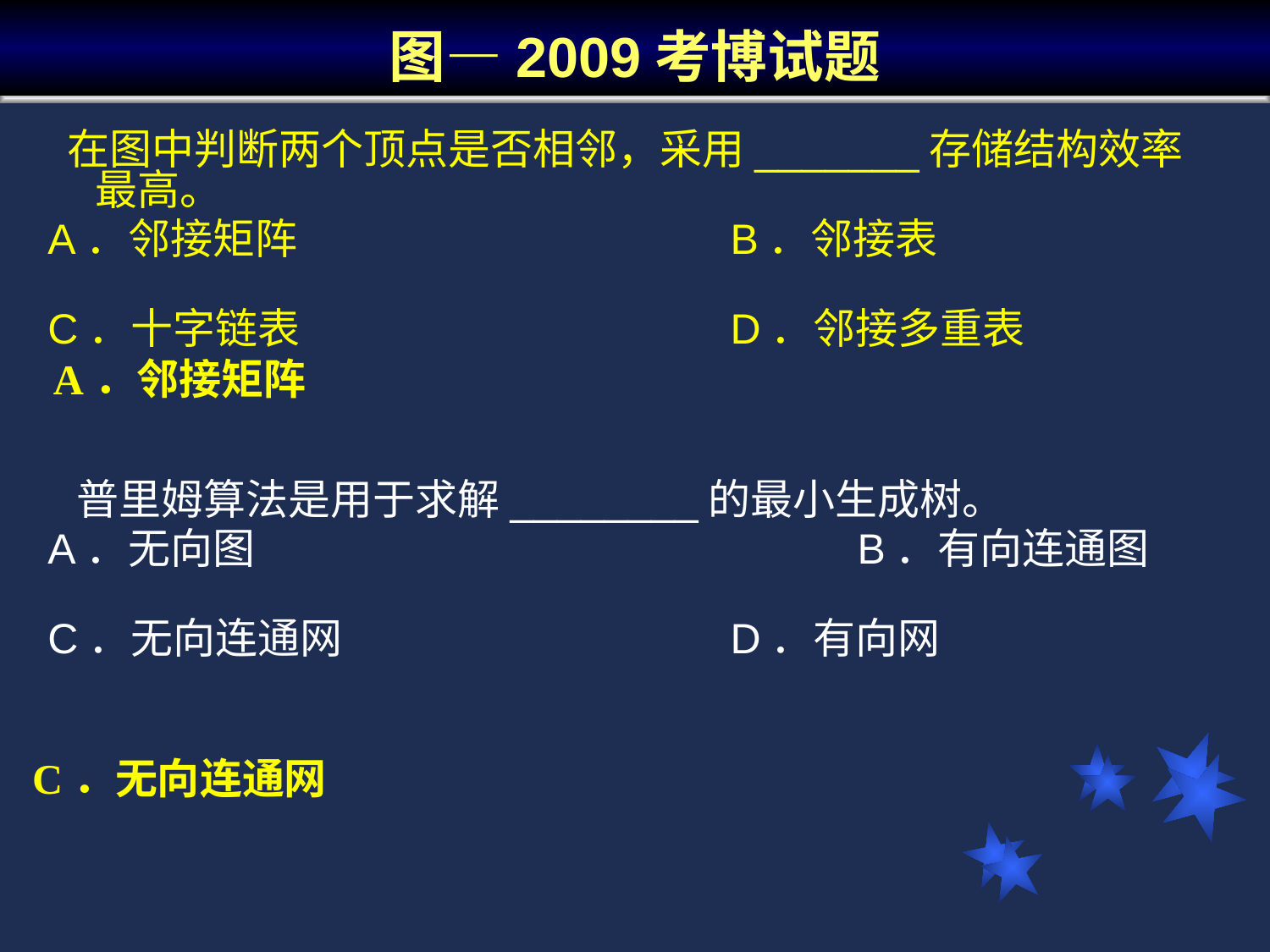

# 图—2009考博试题
 在图中判断两个顶点是否相邻，采用_______存储结构效率最高。
A．邻接矩阵				B．邻接表
C．十字链表				D．邻接多重表
A．邻接矩阵
  普里姆算法是用于求解________的最小生成树。
A．无向图					B．有向连通图
C．无向连通网				D．有向网
C．无向连通网